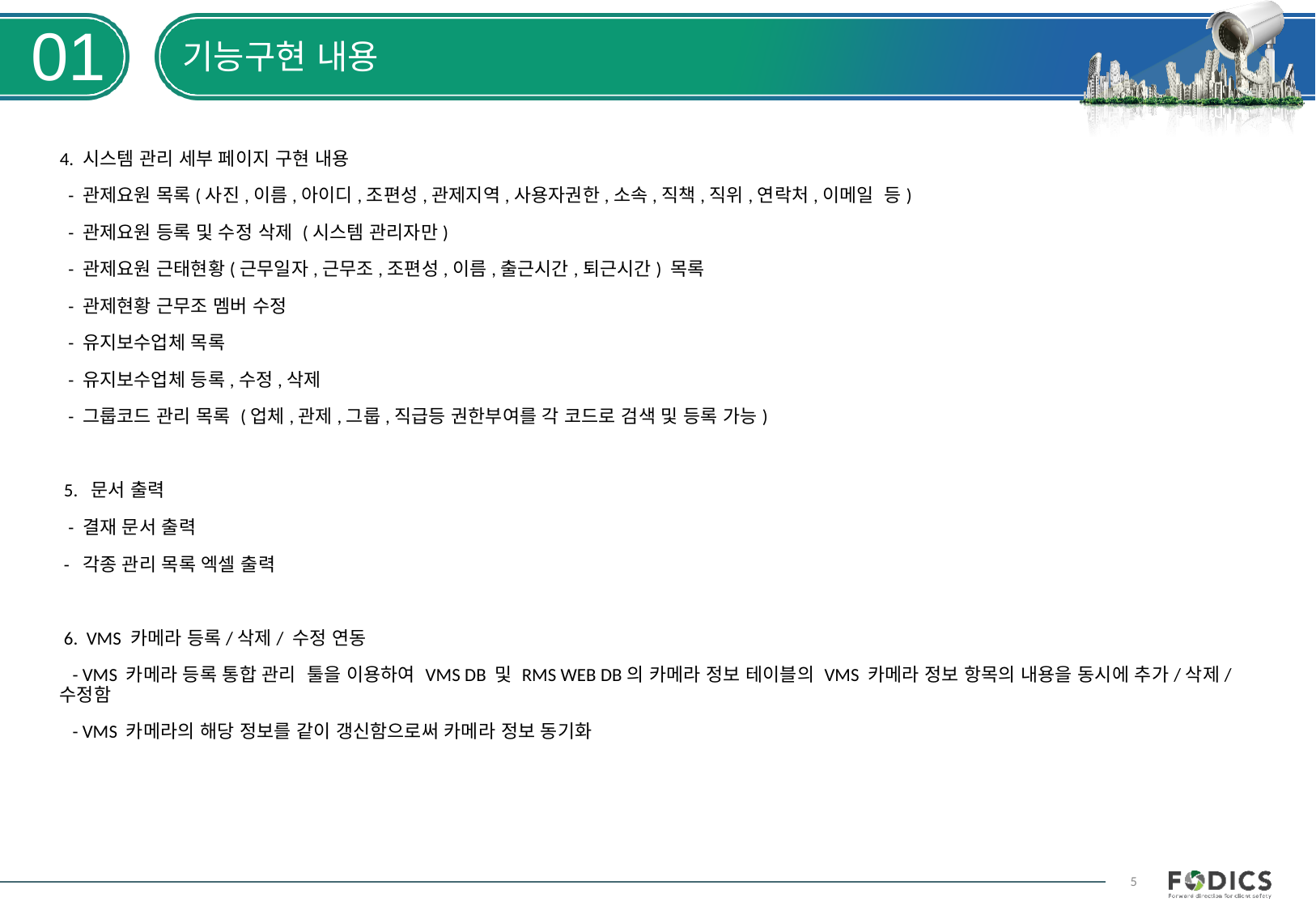

01
# 기능구현 내용
4. 시스템 관리 세부 페이지 구현 내용
  - 관제요원 목록(사진,이름,아이디,조편성,관제지역,사용자권한,소속,직책,직위,연락처,이메일  등)
  - 관제요원 등록 및 수정 삭제 (시스템 관리자만)
  - 관제요원 근태현황(근무일자,근무조,조편성,이름,출근시간,퇴근시간) 목록
  - 관제현황 근무조 멤버 수정
  - 유지보수업체 목록
  - 유지보수업체 등록,수정,삭제
  - 그룹코드 관리 목록 (업체,관제,그룹,직급등 권한부여를 각 코드로 검색 및 등록 가능)

 5.  문서 출력
  - 결재 문서 출력
 -  각종 관리 목록 엑셀 출력

 6.  VMS 카메라 등록/삭제/ 수정 연동
   - VMS 카메라 등록 통합 관리  툴을 이용하여 VMS DB 및 RMS WEB DB의 카메라 정보 테이블의 VMS 카메라 정보 항목의 내용을 동시에 추가/삭제/수정함
   - VMS 카메라의 해당 정보를 같이 갱신함으로써 카메라 정보 동기화

5